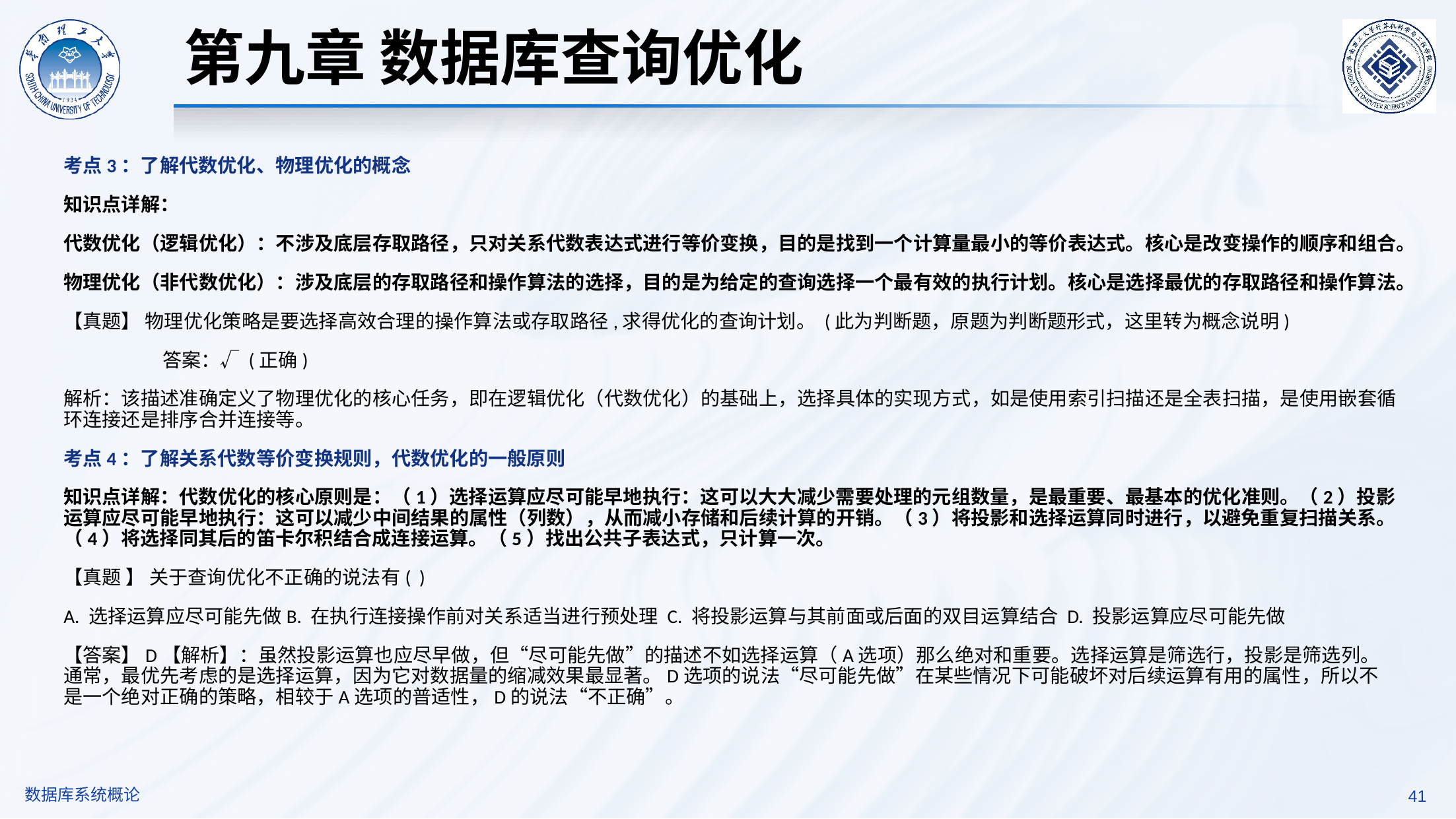

第九章 数据库查询优化
考点3：了解代数优化、物理优化的概念
知识点详解：
代数优化（逻辑优化）：不涉及底层存取路径，只对关系代数表达式进行等价变换，目的是找到一个计算量最小的等价表达式。核心是改变操作的顺序和组合。
物理优化（非代数优化）：涉及底层的存取路径和操作算法的选择，目的是为给定的查询选择一个最有效的执行计划。核心是选择最优的存取路径和操作算法。
【真题】 物理优化策略是要选择高效合理的操作算法或存取路径,求得优化的查询计划。 (此为判断题，原题为判断题形式，这里转为概念说明)
	答案：√ (正确)
解析：该描述准确定义了物理优化的核心任务，即在逻辑优化（代数优化）的基础上，选择具体的实现方式，如是使用索引扫描还是全表扫描，是使用嵌套循环连接还是排序合并连接等。
考点4：了解关系代数等价变换规则，代数优化的一般原则
知识点详解：代数优化的核心原则是：（1）选择运算应尽可能早地执行：这可以大大减少需要处理的元组数量，是最重要、最基本的优化准则。（2）投影运算应尽可能早地执行：这可以减少中间结果的属性（列数），从而减小存储和后续计算的开销。（3）将投影和选择运算同时进行，以避免重复扫描关系。（4）将选择同其后的笛卡尔积结合成连接运算。（5）找出公共子表达式，只计算一次。
【真题 】 关于查询优化不正确的说法有(  )
A. 选择运算应尽可能先做B. 在执行连接操作前对关系适当进行预处理 C. 将投影运算与其前面或后面的双目运算结合 D. 投影运算应尽可能先做
【答案】D【解析】：虽然投影运算也应尽早做，但“尽可能先做”的描述不如选择运算（A选项）那么绝对和重要。选择运算是筛选行，投影是筛选列。通常，最优先考虑的是选择运算，因为它对数据量的缩减效果最显著。D选项的说法“尽可能先做”在某些情况下可能破坏对后续运算有用的属性，所以不是一个绝对正确的策略，相较于A选项的普适性，D的说法“不正确”。